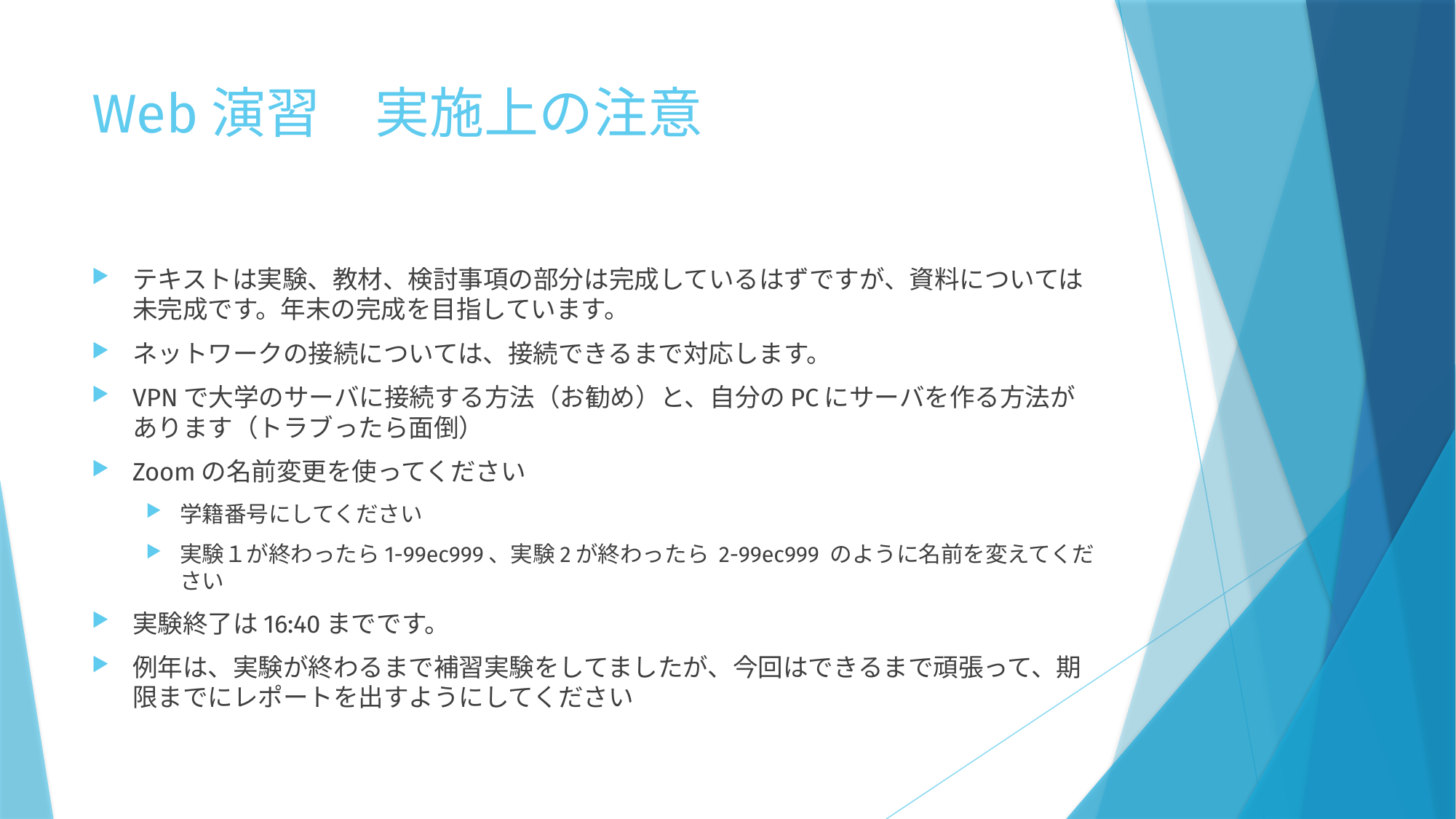

# Web演習　実施上の注意
テキストは実験、教材、検討事項の部分は完成しているはずですが、資料については未完成です。年末の完成を目指しています。
ネットワークの接続については、接続できるまで対応します。
VPNで大学のサーバに接続する方法（お勧め）と、自分のPCにサーバを作る方法があります（トラブったら面倒）
Zoomの名前変更を使ってください
学籍番号にしてください
実験１が終わったら1-99ec999、実験2が終わったら 2-99ec999 のように名前を変えてください
実験終了は16:40までです。
例年は、実験が終わるまで補習実験をしてましたが、今回はできるまで頑張って、期限までにレポートを出すようにしてください